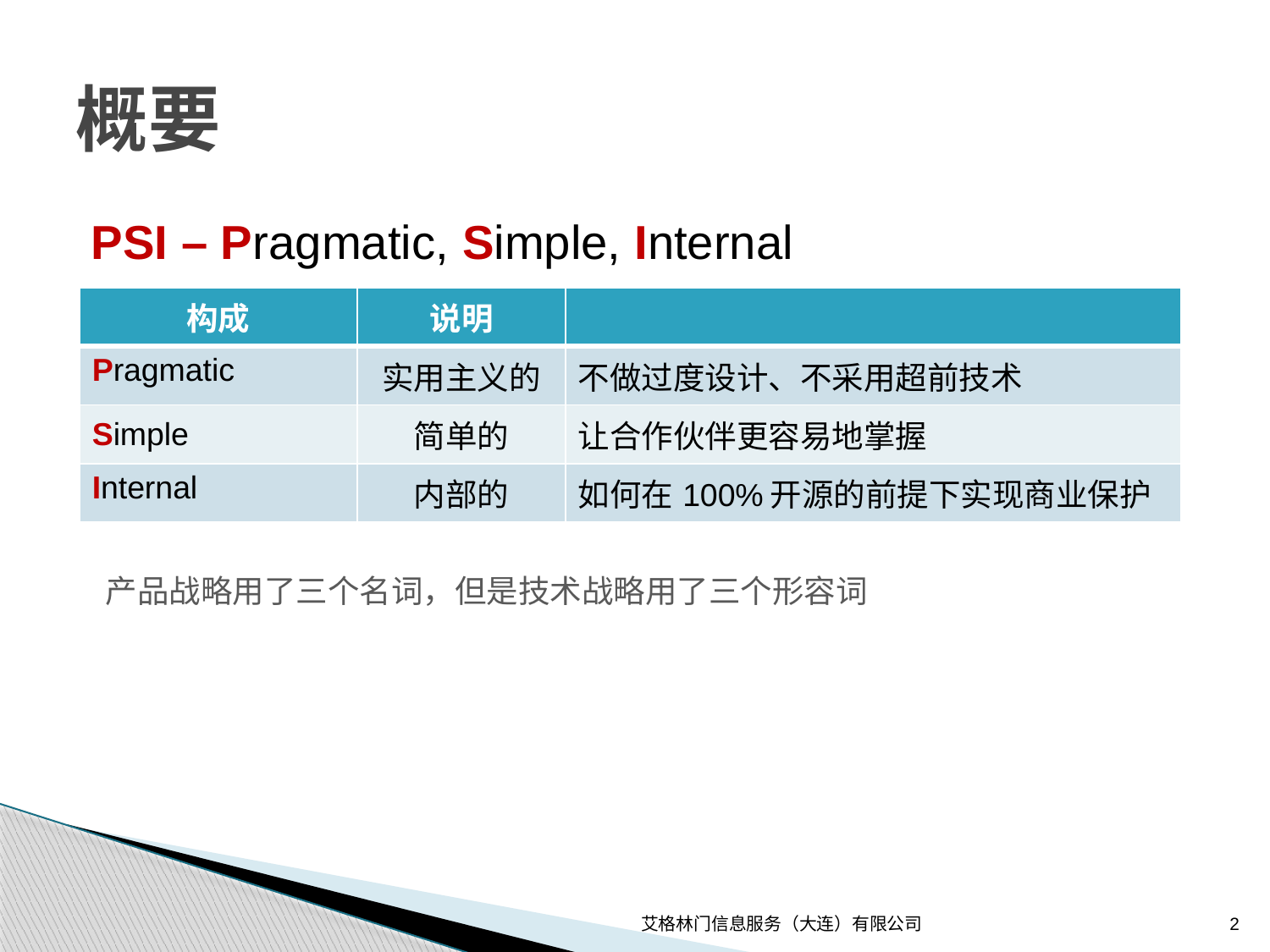

# 概要
PSI – Pragmatic, Simple, Internal

| 构成 | 说明 |  |
| --- | --- | --- |
| Pragmatic | 实用主义的 | 不做过度设计、不采用超前技术 |
| Simple | 简单的 | 让合作伙伴更容易地掌握 |
| Internal | 内部的 | 如何在100%开源的前提下实现商业保护 |
产品战略用了三个名词，但是技术战略用了三个形容词
艾格林门信息服务（大连）有限公司
2